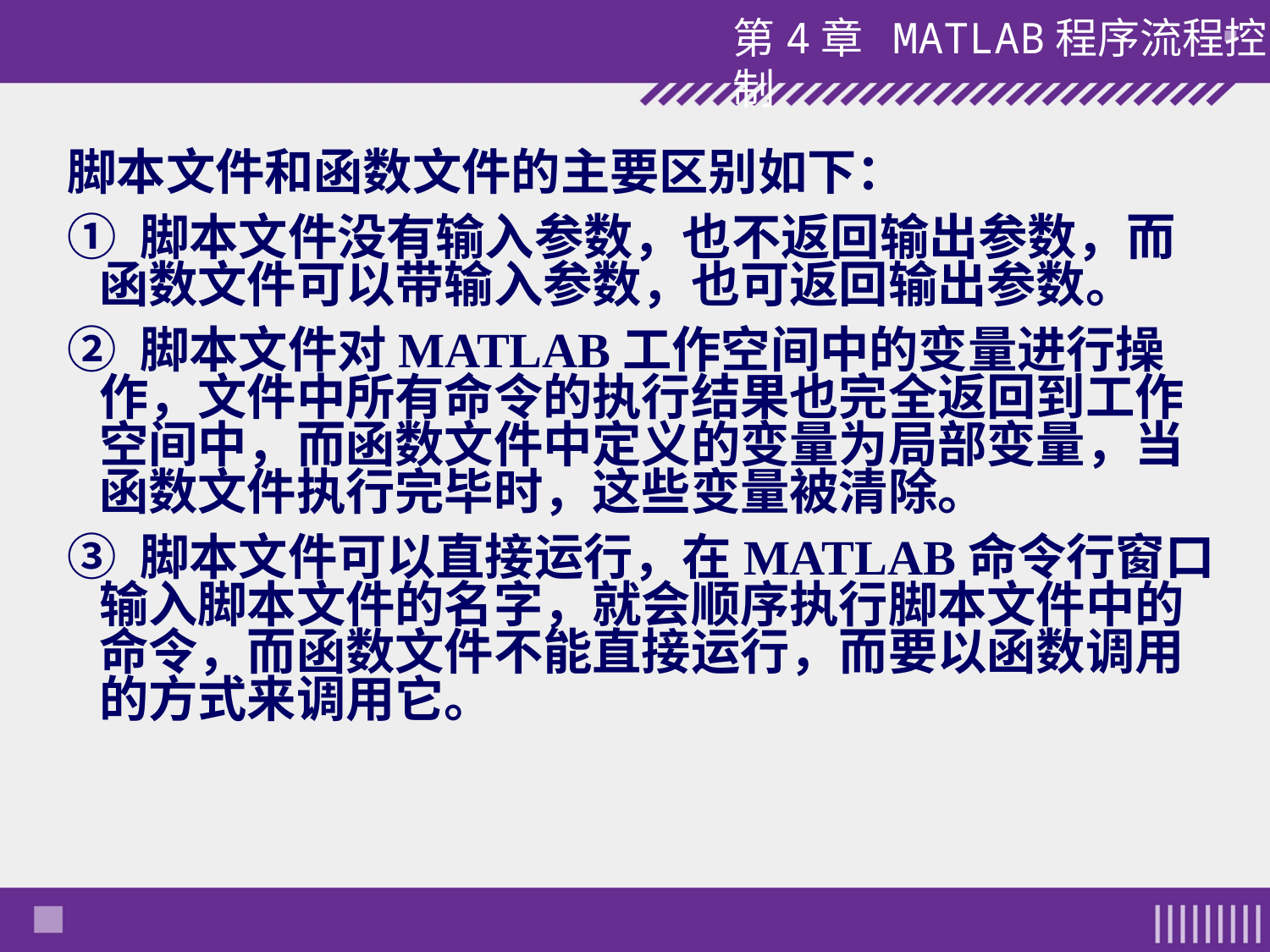

脚本文件和函数文件的主要区别如下：
① 脚本文件没有输入参数，也不返回输出参数，而函数文件可以带输入参数，也可返回输出参数。
② 脚本文件对MATLAB工作空间中的变量进行操作，文件中所有命令的执行结果也完全返回到工作空间中，而函数文件中定义的变量为局部变量，当函数文件执行完毕时，这些变量被清除。
③ 脚本文件可以直接运行，在MATLAB命令行窗口输入脚本文件的名字，就会顺序执行脚本文件中的命令，而函数文件不能直接运行，而要以函数调用的方式来调用它。